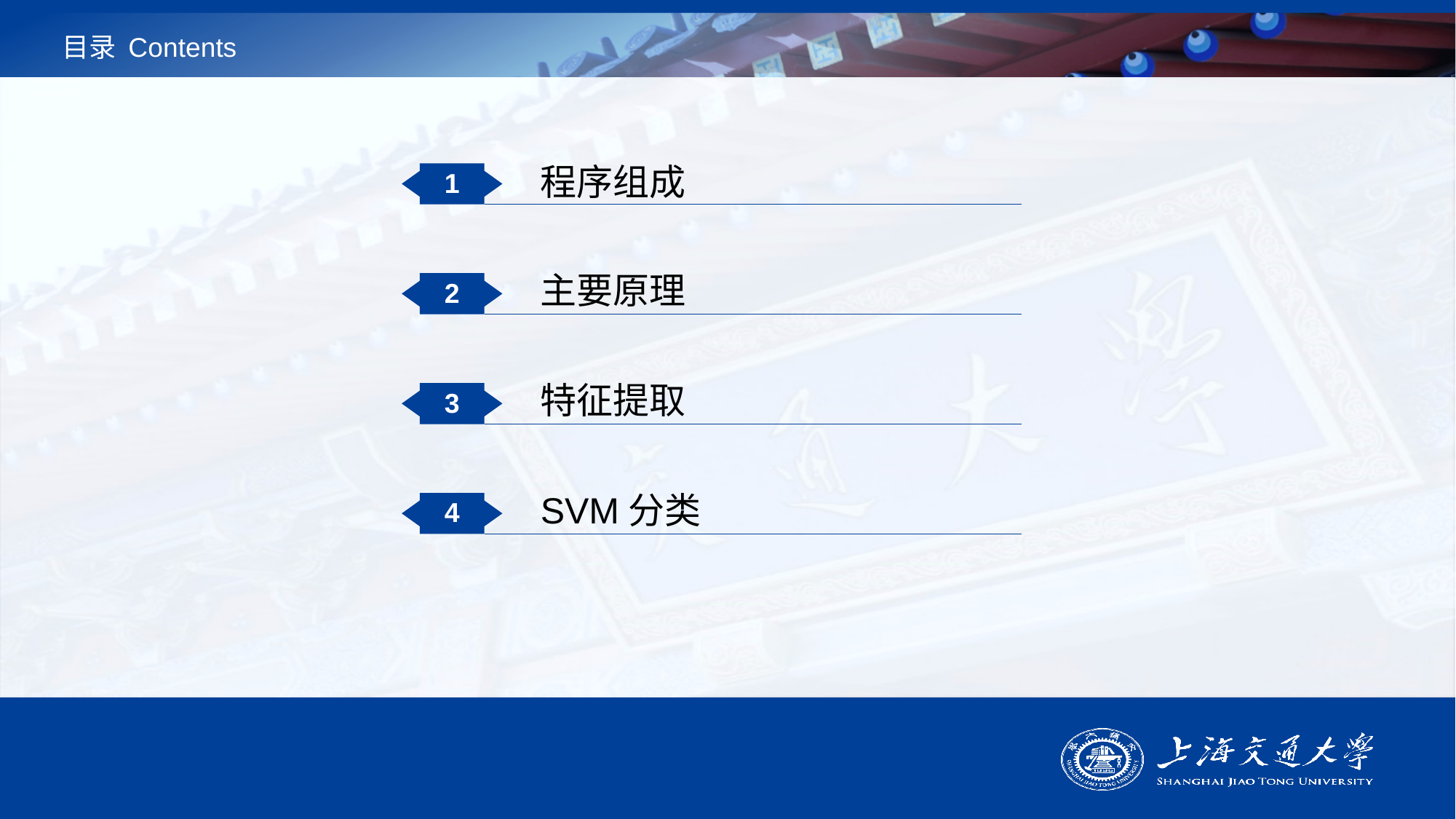

# 目录 Contents
程序组成
1

主要原理
2

特征提取
3

SVM分类
4